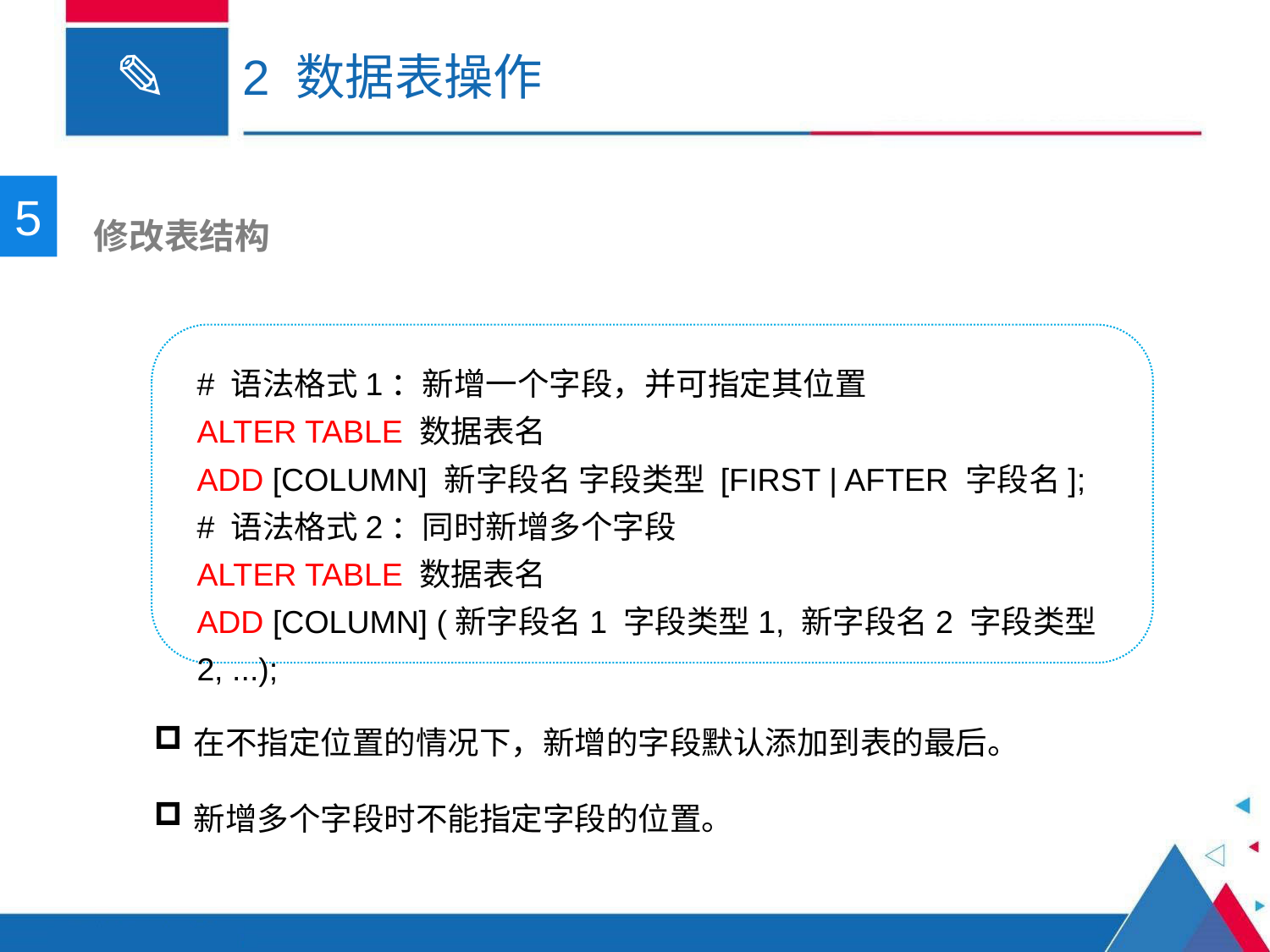

# 2 数据表操作

5
  修改表结构

# 语法格式1：新增一个字段，并可指定其位置
ALTER TABLE 数据表名
ADD [COLUMN] 新字段名 字段类型 [FIRST | AFTER 字段名];
# 语法格式2：同时新增多个字段
ALTER TABLE 数据表名
ADD [COLUMN] (新字段名1 字段类型1, 新字段名2 字段类型2, ...);
在不指定位置的情况下，新增的字段默认添加到表的最后。
新增多个字段时不能指定字段的位置。